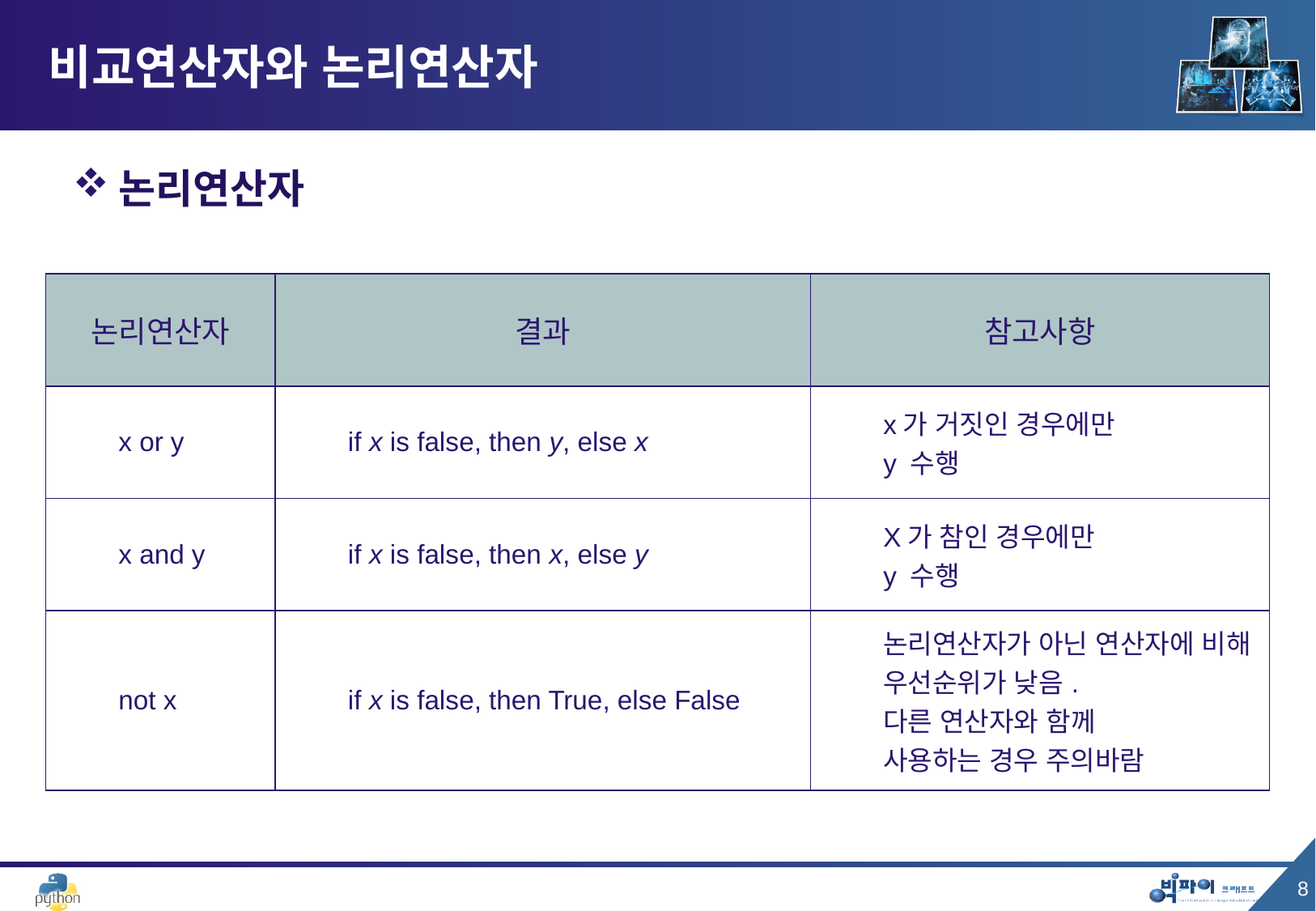

# 비교연산자와 논리연산자
논리연산자
| 논리연산자 | 결과 | 참고사항 |
| --- | --- | --- |
| x or y | if x is false, then y, else x | x가 거짓인 경우에만 y 수행 |
| x and y | if x is false, then x, else y | X가 참인 경우에만 y 수행 |
| not x | if x is false, then True, else False | 논리연산자가 아닌 연산자에 비해 우선순위가 낮음. 다른 연산자와 함께 사용하는 경우 주의바람 |